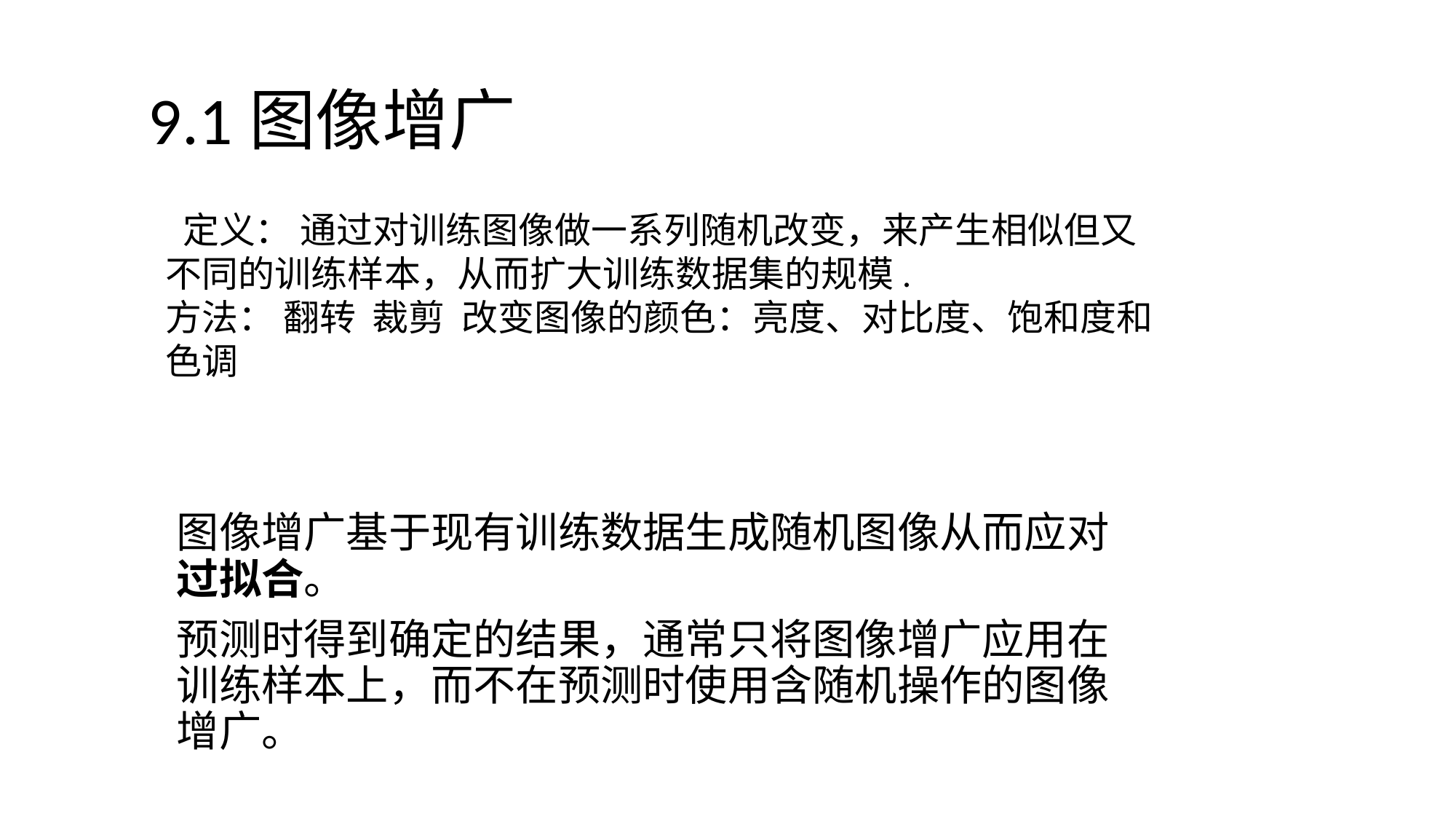

# 9.1图像增广
 定义： 通过对训练图像做一系列随机改变，来产生相似但又不同的训练样本，从而扩大训练数据集的规模.
方法： 翻转  裁剪  改变图像的颜色：亮度、对比度、饱和度和色调
图像增广基于现有训练数据生成随机图像从而应对过拟合。
预测时得到确定的结果，通常只将图像增广应用在训练样本上，而不在预测时使用含随机操作的图像增广。